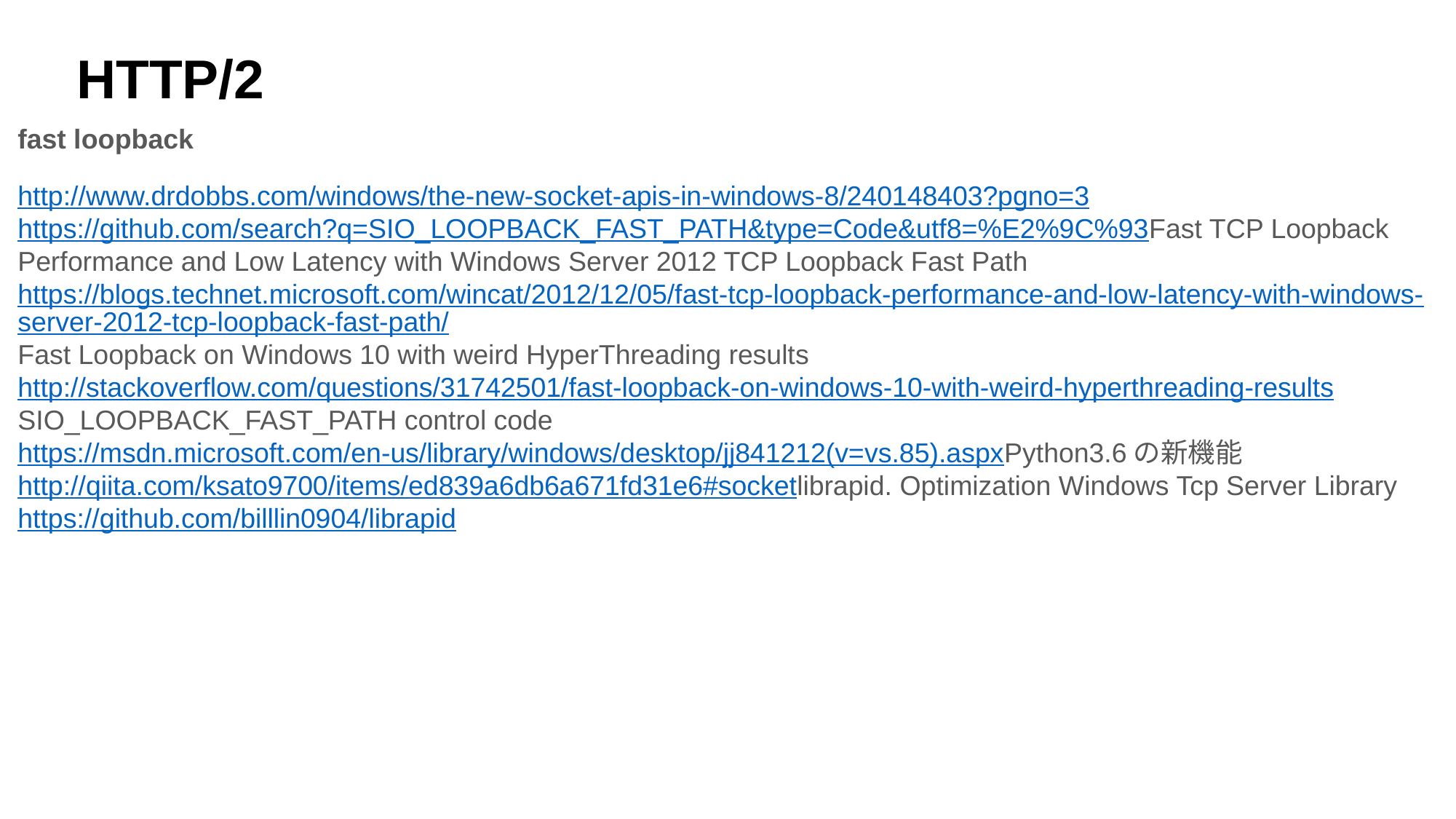

HTTP/2
fast loopback
http://www.drdobbs.com/windows/the-new-socket-apis-in-windows-8/240148403?pgno=3
https://github.com/search?q=SIO_LOOPBACK_FAST_PATH&type=Code&utf8=%E2%9C%93
Fast TCP Loopback Performance and Low Latency with Windows Server 2012 TCP Loopback Fast Path
https://blogs.technet.microsoft.com/wincat/2012/12/05/fast-tcp-loopback-performance-and-low-latency-with-windows-server-2012-tcp-loopback-fast-path/
Fast Loopback on Windows 10 with weird HyperThreading results
http://stackoverflow.com/questions/31742501/fast-loopback-on-windows-10-with-weird-hyperthreading-results
SIO_LOOPBACK_FAST_PATH control code
https://msdn.microsoft.com/en-us/library/windows/desktop/jj841212(v=vs.85).aspx
Python3.6の新機能
http://qiita.com/ksato9700/items/ed839a6db6a671fd31e6#socket
librapid. Optimization Windows Tcp Server Library
https://github.com/billlin0904/librapid